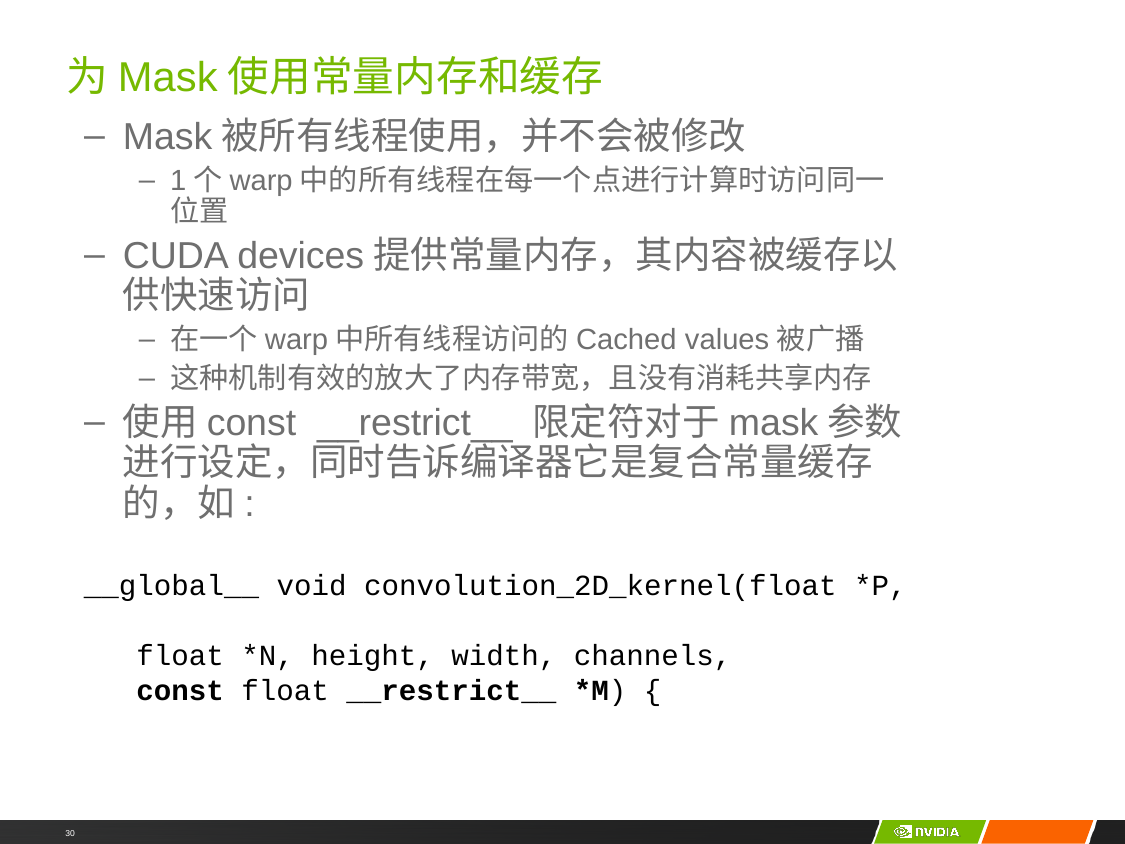

# 为Mask使用常量内存和缓存
Mask被所有线程使用，并不会被修改
1个warp中的所有线程在每一个点进行计算时访问同一位置
CUDA devices提供常量内存，其内容被缓存以供快速访问
在一个warp中所有线程访问的Cached values被广播
这种机制有效的放大了内存带宽，且没有消耗共享内存
使用const  __restrict__ 限定符对于mask参数进行设定，同时告诉编译器它是复合常量缓存的，如:

__global__ void convolution_2D_kernel(float *P,
   float *N, height, width, channels,
   const float __restrict__ *M) {